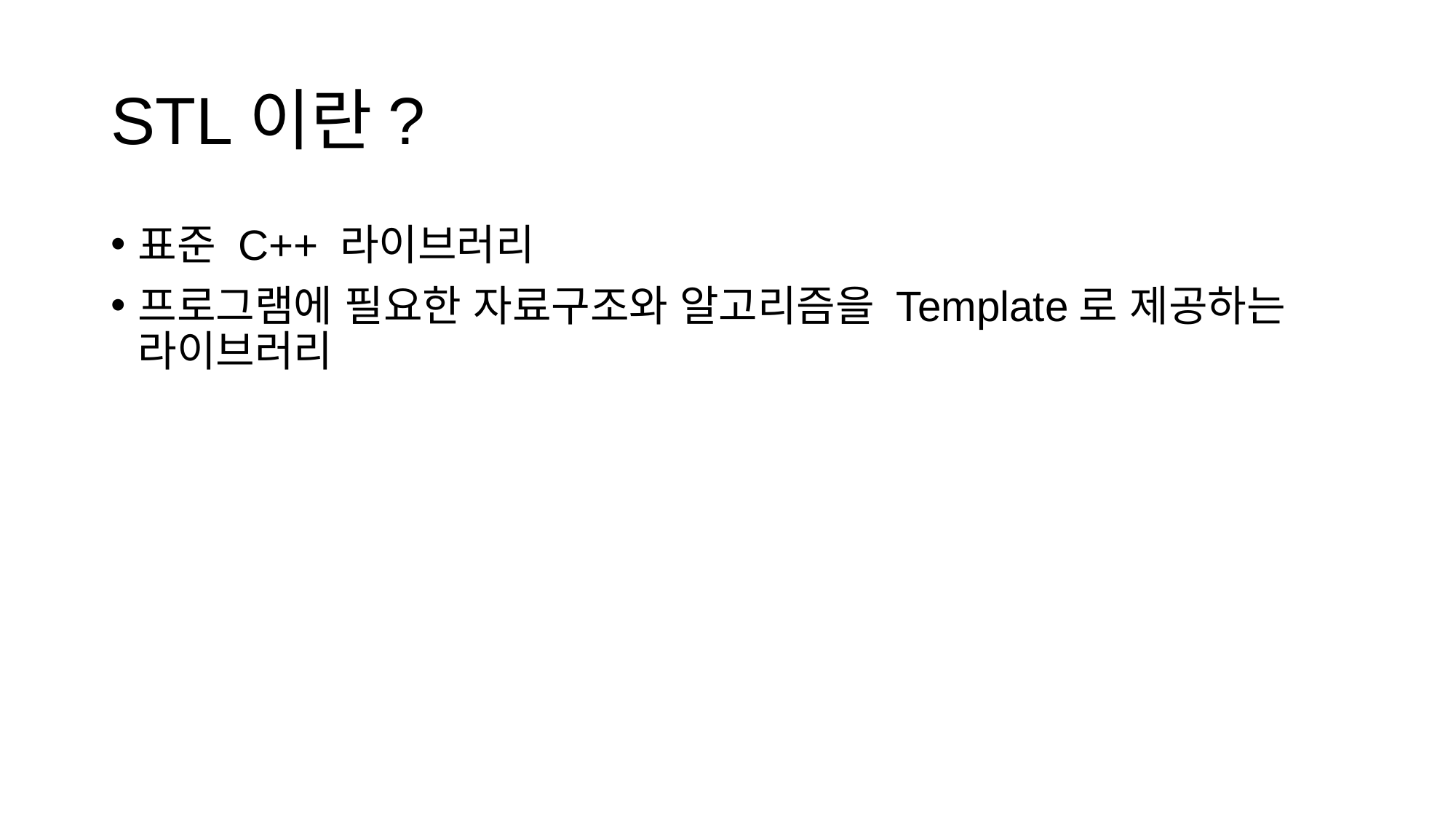

# STL이란?
표준 C++ 라이브러리
프로그램에 필요한 자료구조와 알고리즘을 Template로 제공하는 라이브러리